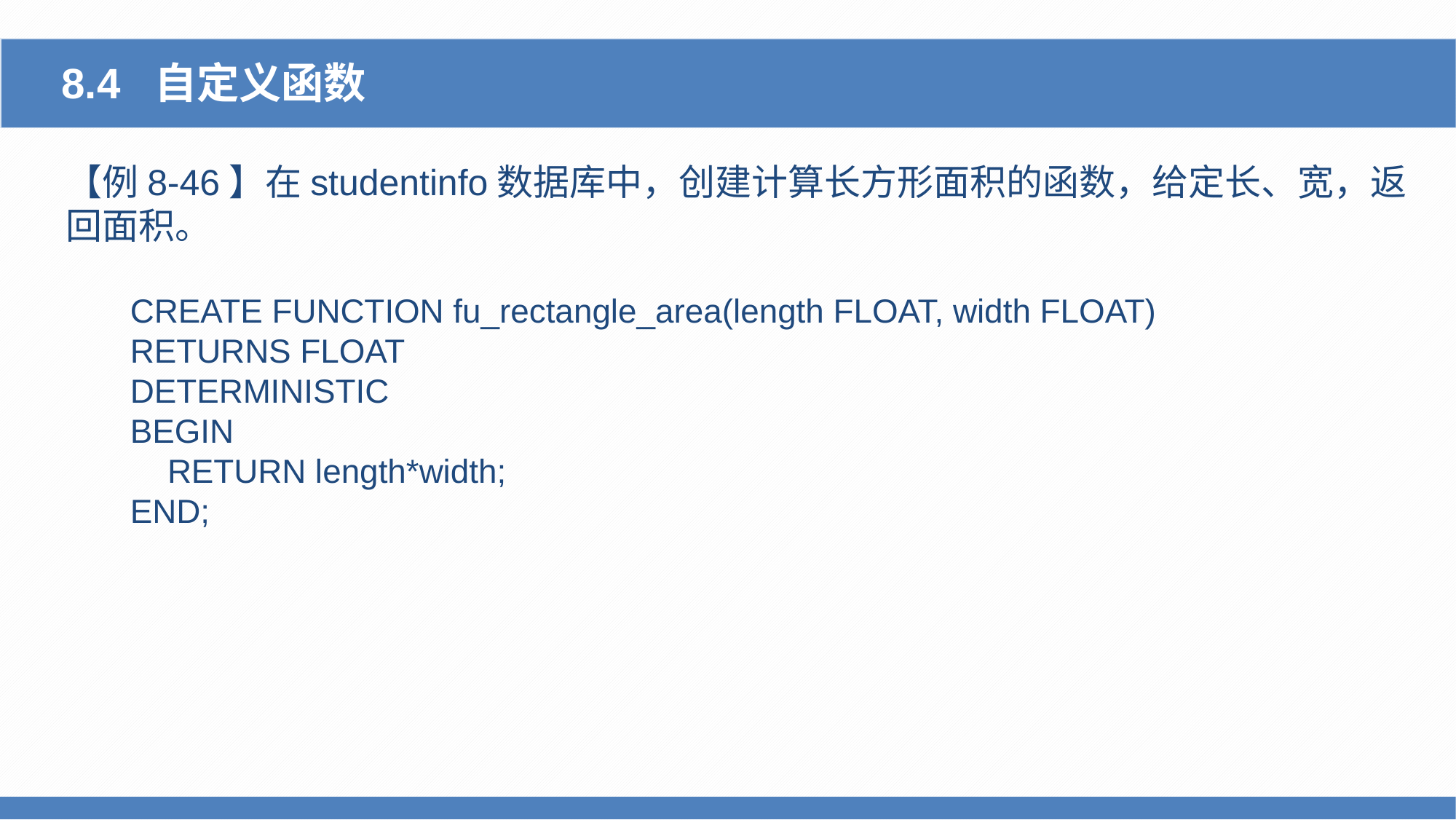

8.4  自定义函数
【例8-46】在studentinfo数据库中，创建计算长方形面积的函数，给定长、宽，返回面积。

CREATE FUNCTION fu_rectangle_area(length FLOAT, width FLOAT)
RETURNS FLOAT
DETERMINISTIC
BEGIN
    RETURN length*width;
END;